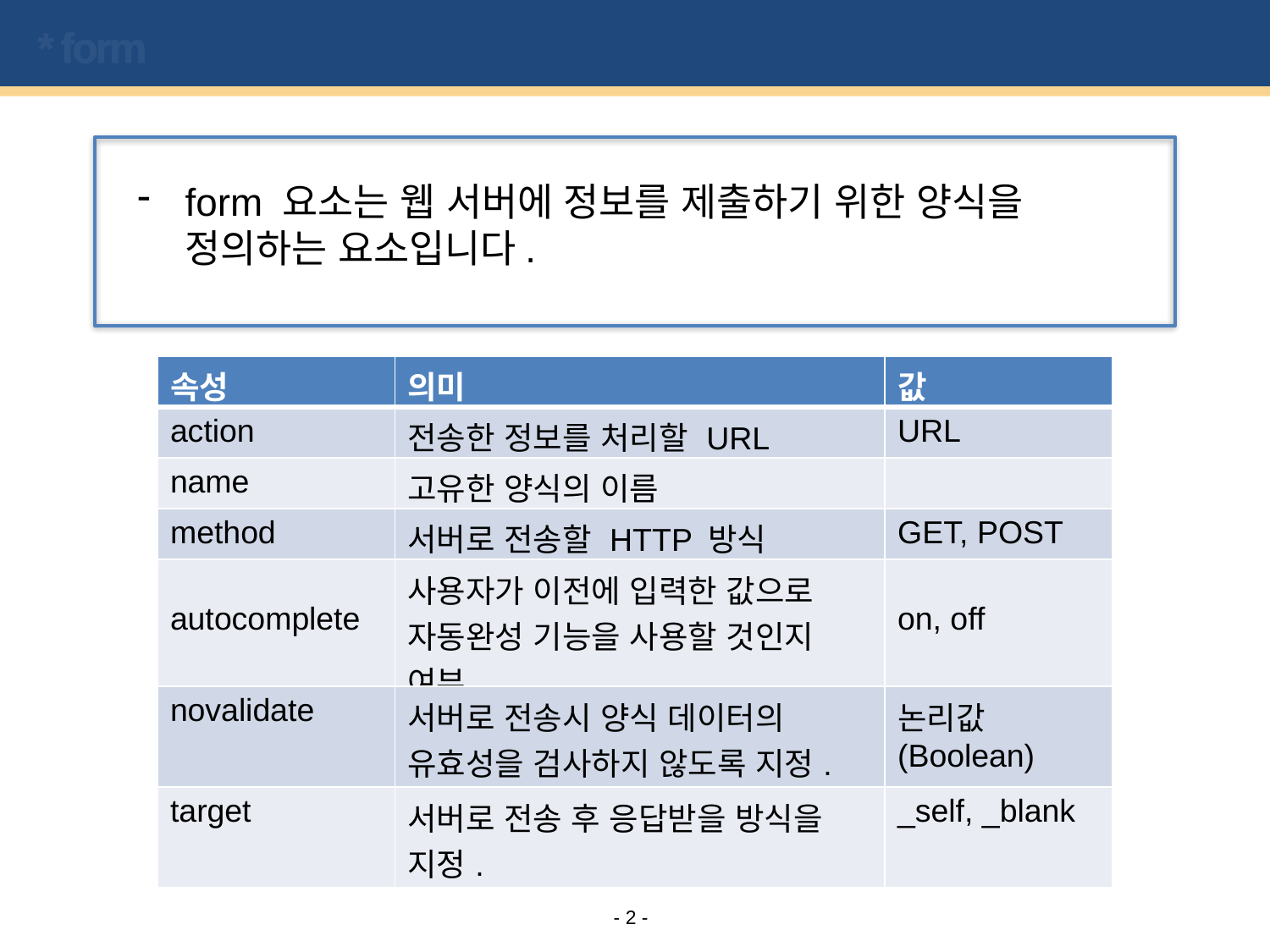

# * form

form 요소는 웹 서버에 정보를 제출하기 위한 양식을 정의하는 요소입니다.
| 속성 | 의미 | 값 |
| --- | --- | --- |
| action | 전송한 정보를 처리할 URL | URL |
| name | 고유한 양식의 이름 |  |
| method | 서버로 전송할 HTTP 방식 | GET, POST |
| autocomplete | 사용자가 이전에 입력한 값으로 자동완성 기능을 사용할 것인지 여부 | on, off |
| novalidate | 서버로 전송시 양식 데이터의 유효성을 검사하지 않도록 지정. | 논리값(Boolean) |
| target | 서버로 전송 후 응답받을 방식을 지정. | \_self, \_blank |